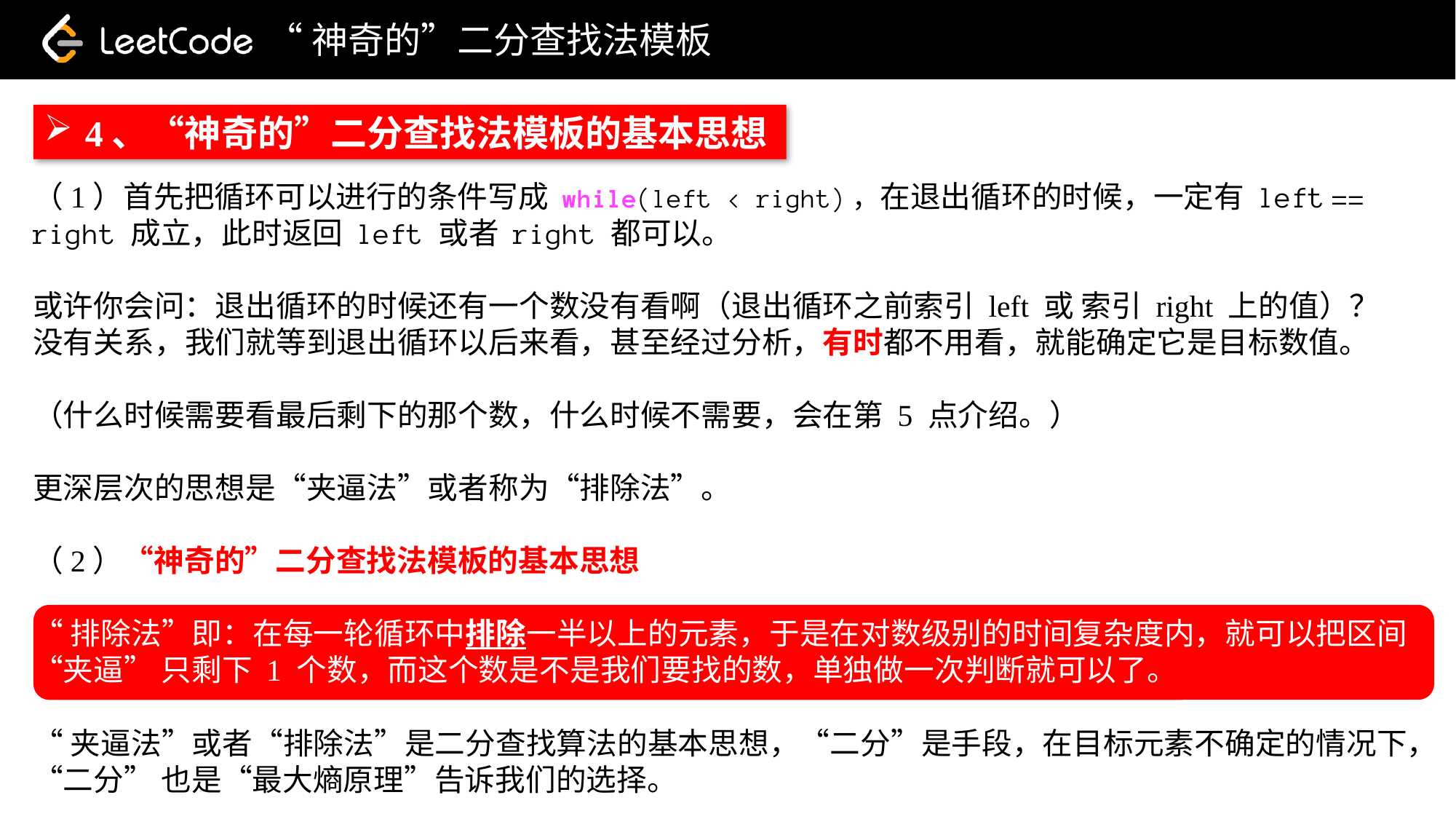

“神奇的”二分查找法模板
4、“神奇的”二分查找法模板的基本思想
（1）首先把循环可以进行的条件写成 while(left < right)，在退出循环的时候，一定有 left == right 成立，此时返回 left 或者 right 都可以。

或许你会问：退出循环的时候还有一个数没有看啊（退出循环之前索引 left 或 索引 right 上的值）？
没有关系，我们就等到退出循环以后来看，甚至经过分析，有时都不用看，就能确定它是目标数值。

（什么时候需要看最后剩下的那个数，什么时候不需要，会在第 5 点介绍。）

更深层次的思想是“夹逼法”或者称为“排除法”。

（2）“神奇的”二分查找法模板的基本思想

“排除法”即：在每一轮循环中排除一半以上的元素，于是在对数级别的时间复杂度内，就可以把区间“夹逼” 只剩下 1 个数，而这个数是不是我们要找的数，单独做一次判断就可以了。

“夹逼法”或者“排除法”是二分查找算法的基本思想，“二分”是手段，在目标元素不确定的情况下，“二分” 也是“最大熵原理”告诉我们的选择。